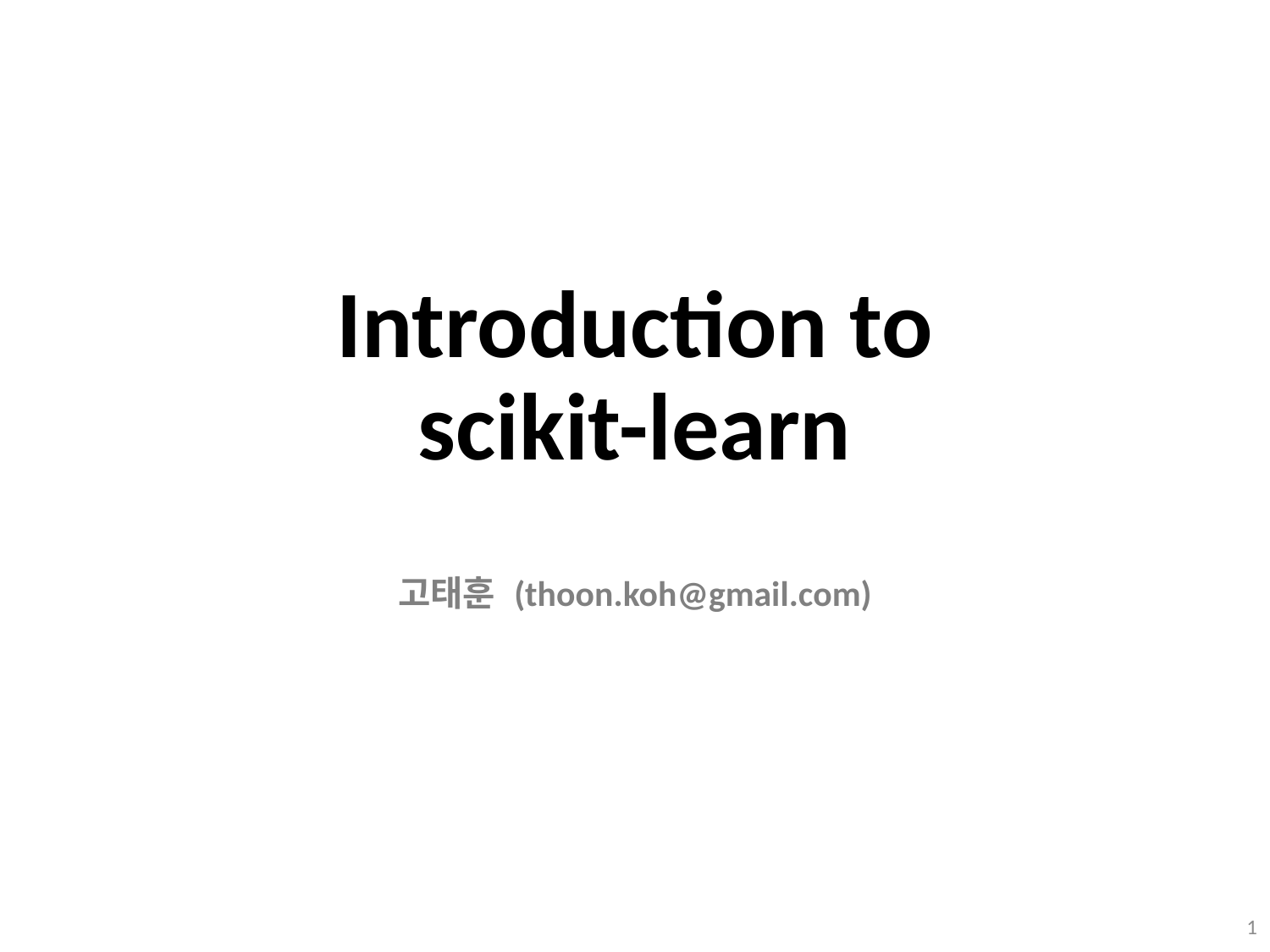

# Introduction to scikit-learn
고태훈 (thoon.koh@gmail.com)
1